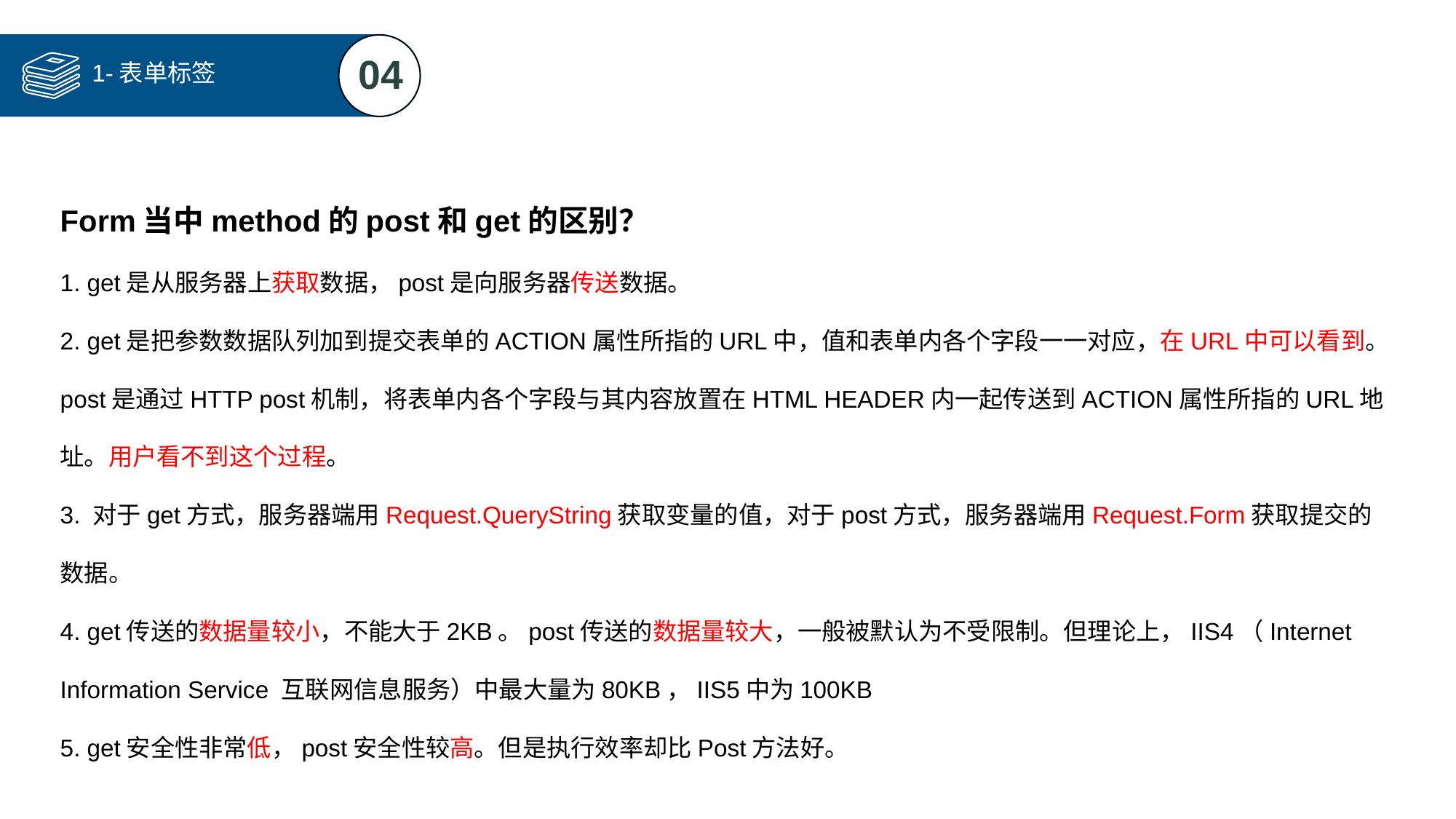

04
1-表单标签

Form当中method的post和get的区别？
1. get是从服务器上获取数据，post是向服务器传送数据。
2. get是把参数数据队列加到提交表单的ACTION属性所指的URL中，值和表单内各个字段一一对应，在URL中可以看到。post是通过HTTP post机制，将表单内各个字段与其内容放置在HTML HEADER内一起传送到ACTION属性所指的URL地址。用户看不到这个过程。
3. 对于get方式，服务器端用Request.QueryString获取变量的值，对于post方式，服务器端用Request.Form获取提交的数据。
4. get传送的数据量较小，不能大于2KB。post传送的数据量较大，一般被默认为不受限制。但理论上，IIS4（Internet Information Service 互联网信息服务）中最大量为80KB，IIS5中为100KB
5. get安全性非常低，post安全性较高。但是执行效率却比Post方法好。